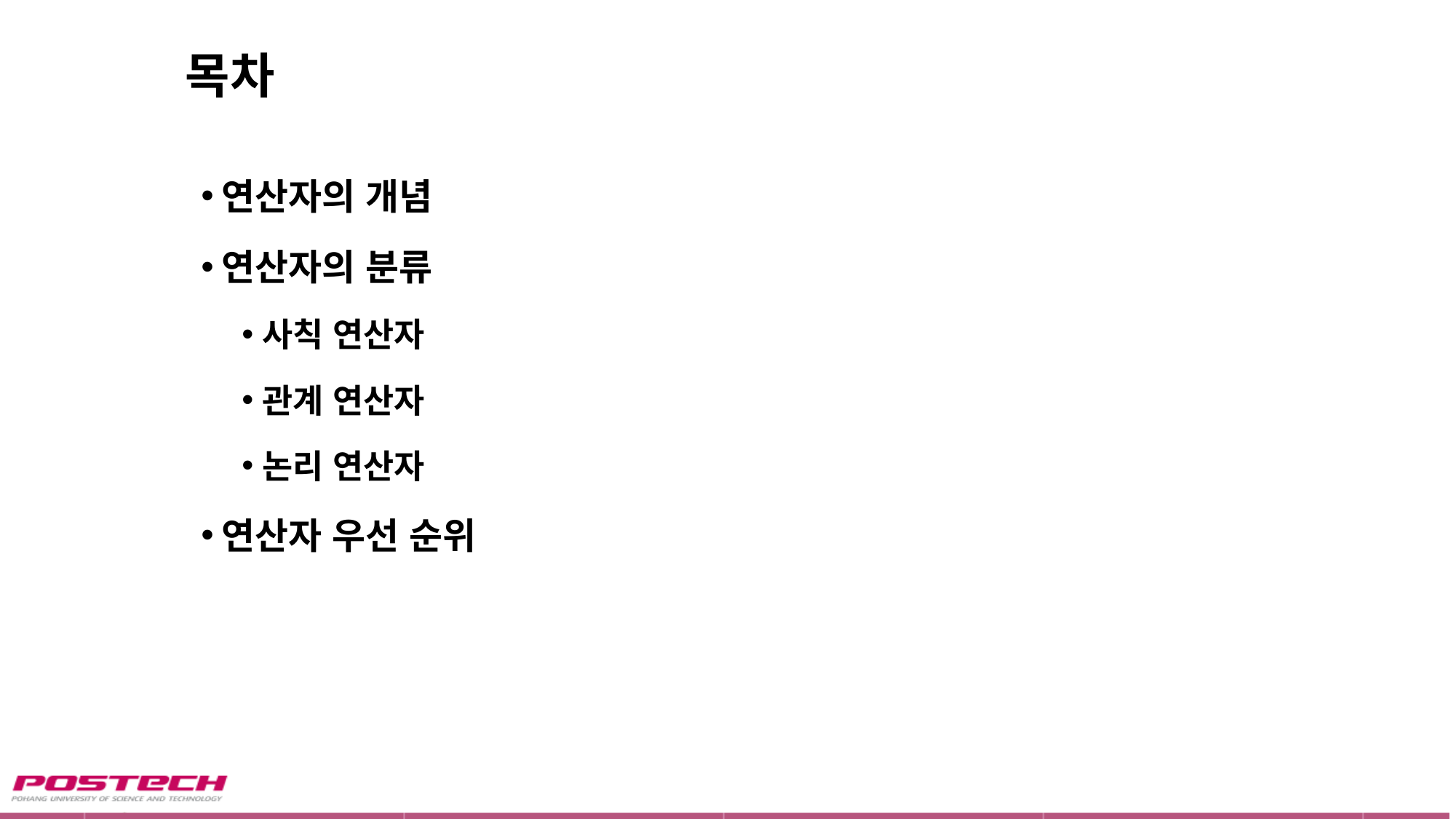

# 목차
연산자의 개념
연산자의 분류
사칙 연산자
관계 연산자
논리 연산자
연산자 우선 순위